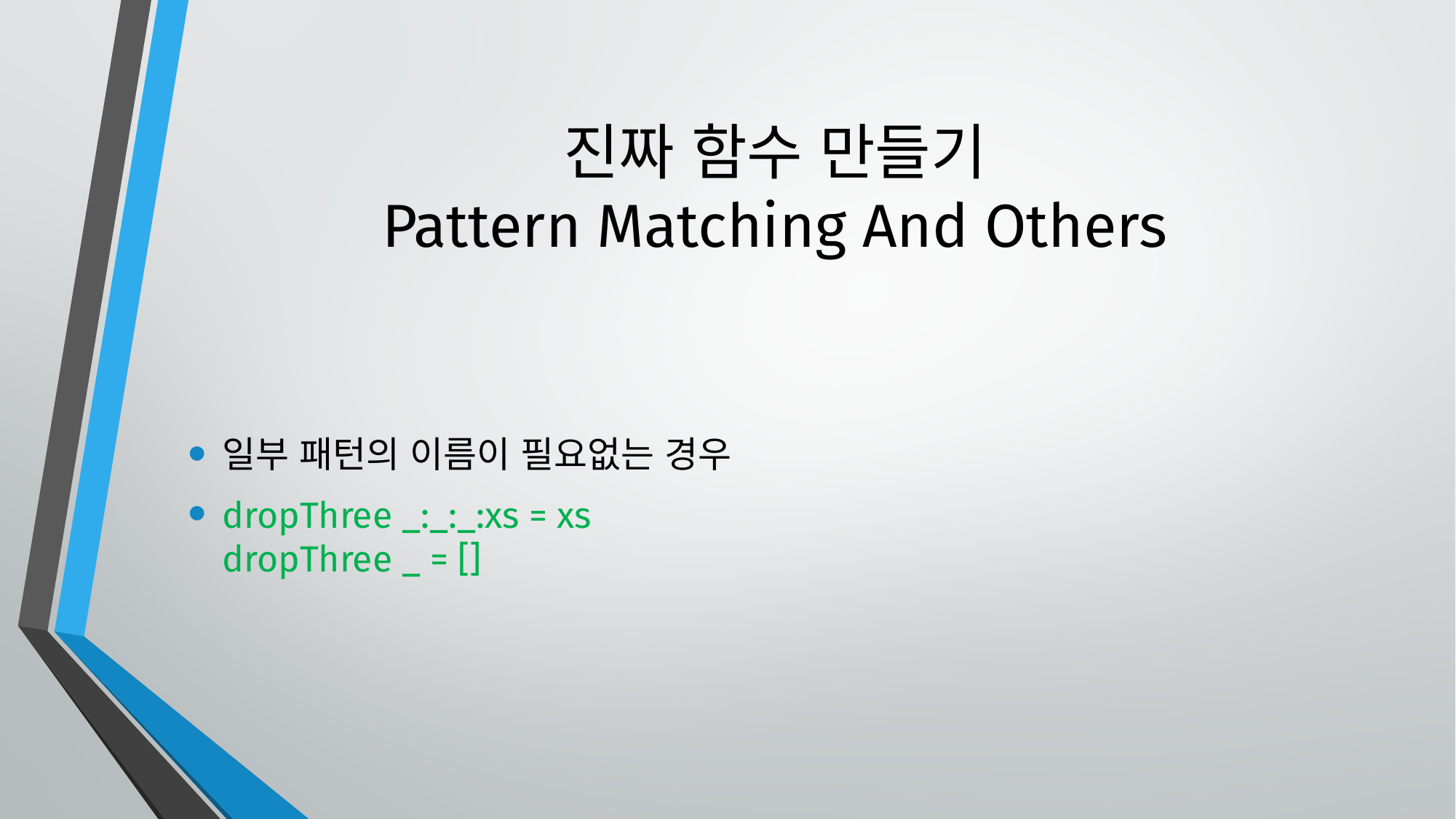

# 진짜 함수 만들기 Pattern Matching And Others
일부 패턴의 이름이 필요없는 경우
dropThree _:_:_:xs = xs
dropThree _ = []